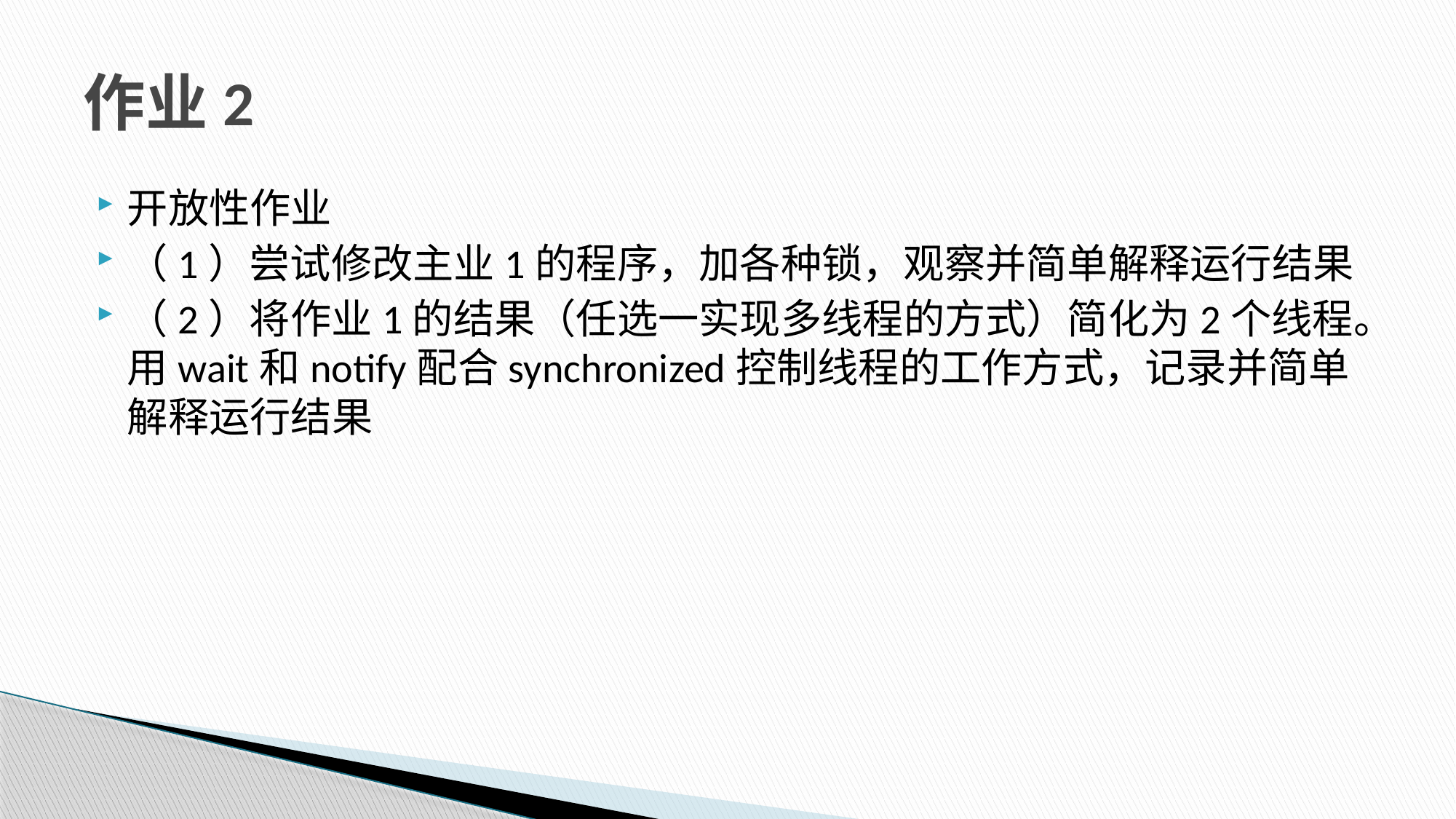

# 作业2
开放性作业
（1）尝试修改主业1的程序，加各种锁，观察并简单解释运行结果
（2）将作业1的结果（任选一实现多线程的方式）简化为2个线程。用wait和notify配合synchronized控制线程的工作方式，记录并简单解释运行结果